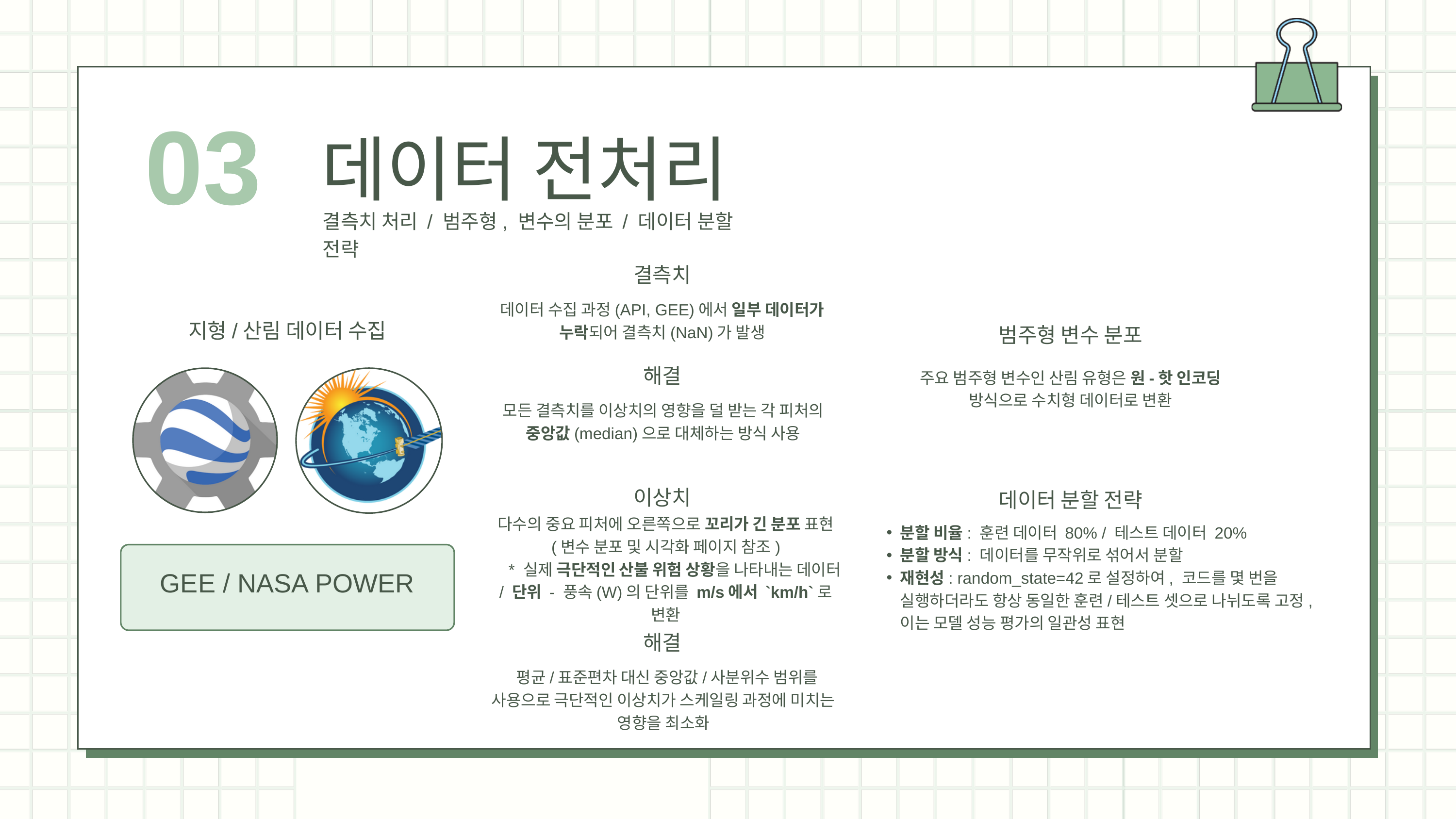

03
데이터 전처리
결측치 처리 / 범주형, 변수의 분포 / 데이터 분할 전략
결측치
데이터 수집 과정(API, GEE)에서 일부 데이터가 누락되어 결측치(NaN)가 발생
지형/산림 데이터 수집
범주형 변수 분포
해결
주요 범주형 변수인 산림 유형은 원-핫 인코딩 방식으로 수치형 데이터로 변환

모든 결측치를 이상치의 영향을 덜 받는 각 피처의 중앙값(median)으로 대체하는 방식 사용
이상치
데이터 분할 전략
다수의 중요 피처에 오른쪽으로 꼬리가 긴 분포 표현
(변수 분포 및 시각화 페이지 참조)
    * 실제 극단적인 산불 위험 상황을 나타내는 데이터
/ 단위 - 풍속(W)의 단위를 m/s에서 `km/h`로 변환
분할 비율: 훈련 데이터 80% / 테스트 데이터 20%
분할 방식: 데이터를 무작위로 섞어서 분할
재현성: random_state=42로 설정하여, 코드를 몇 번을 실행하더라도 항상 동일한 훈련/테스트 셋으로 나뉘도록 고정, 이는 모델 성능 평가의 일관성 표현

GEE / NASA POWER
해결
 평균/표준편차 대신 중앙값/사분위수 범위를 사용으로 극단적인 이상치가 스케일링 과정에 미치는 영향을 최소화